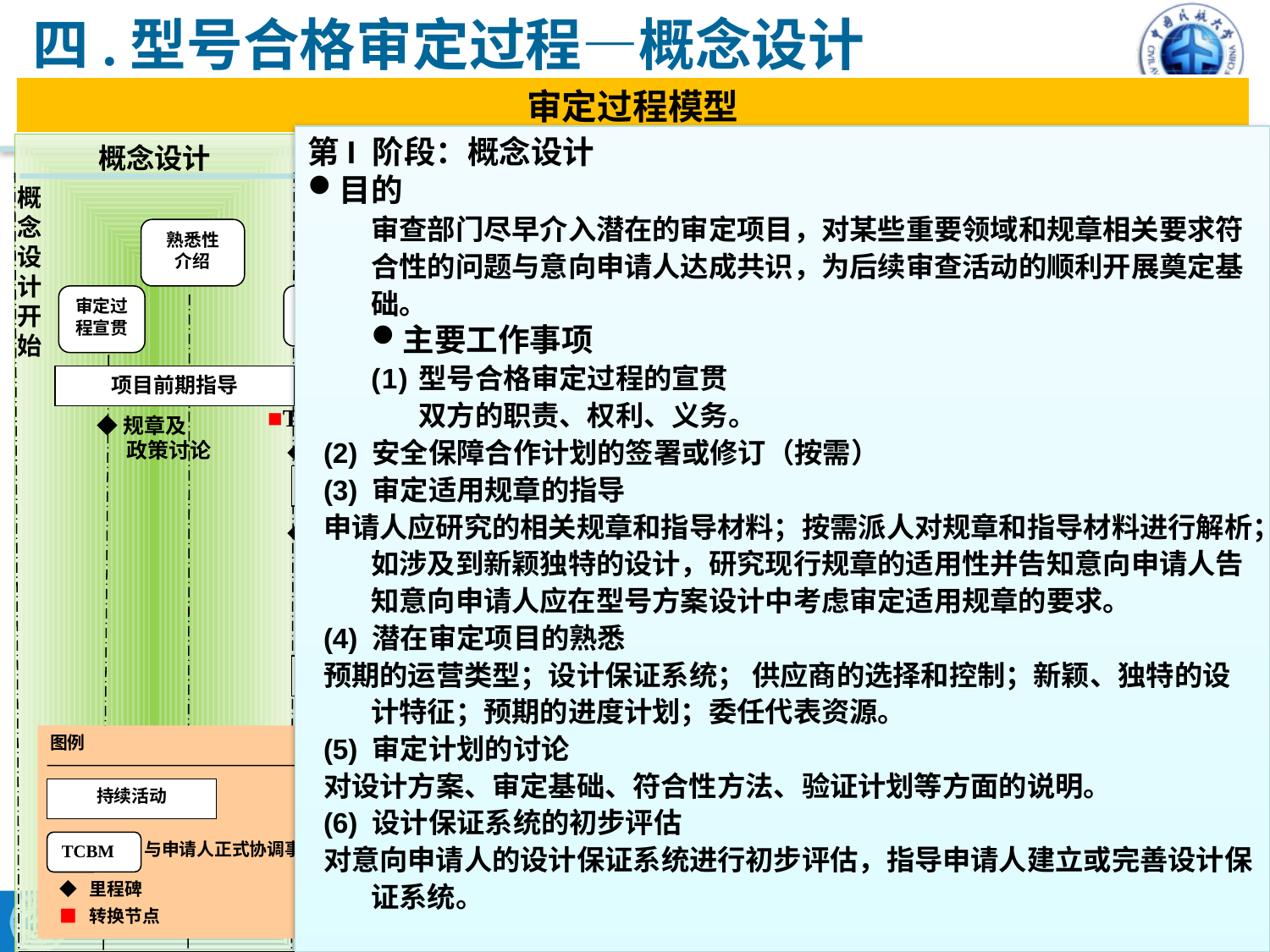

# 四.型号合格审定过程—概念设计
审定过程模型

概念设计
需求定义
符合性计划
计划实施
证后管理

概念
设计开始
熟悉性
介绍
中间TCBM
——审定基础
首飞前TCBM
产品使用结束

审定过程宣贯
首次TCBM

中间TCBM
——审定计划
最终
TCBM

项目前期指导
■TC申请

◆规章及
     政策讨论
◆提交审定计划
CAAC型号审查工作——审查组、AEG
◆预评审
型号审定（TC）■
◆受理申请
型号合格证数据单TCDS◆
◆首次TCBM准备
持续适航
◆成立审查组
适航证■
◆审定项目计划（CPP）
◆产品交付时的文件
[专项]审定计划（CP或PSCP）
产品服役
期间
◆◆问题纪要、纪要汇编

图例
■审定基础
◆确定审查组介入的范围

持续活动
ICA修订
◆监督及委派代表
◆制造符合性检查计划
TCBM
与申请人正式协调事件
证后评估
■
◆  里程碑
见实现阶段图
■  转换节点
资料保存

第I 阶段：概念设计
目的
审查部门尽早介入潜在的审定项目，对某些重要领域和规章相关要求符合性的问题与意向申请人达成共识，为后续审查活动的顺利开展奠定基础。
主要工作事项
型号合格审定过程的宣贯
	双方的职责、权利、义务。
(2) 安全保障合作计划的签署或修订（按需）
(3) 审定适用规章的指导
申请人应研究的相关规章和指导材料；按需派人对规章和指导材料进行解析；如涉及到新颖独特的设计，研究现行规章的适用性并告知意向申请人告知意向申请人应在型号方案设计中考虑审定适用规章的要求。
(4) 潜在审定项目的熟悉
预期的运营类型；设计保证系统； 供应商的选择和控制；新颖、独特的设计特征；预期的进度计划；委任代表资源。
(5) 审定计划的讨论
对设计方案、审定基础、符合性方法、验证计划等方面的说明。
(6) 设计保证系统的初步评估
对意向申请人的设计保证系统进行初步评估，指导申请人建立或完善设计保证系统。